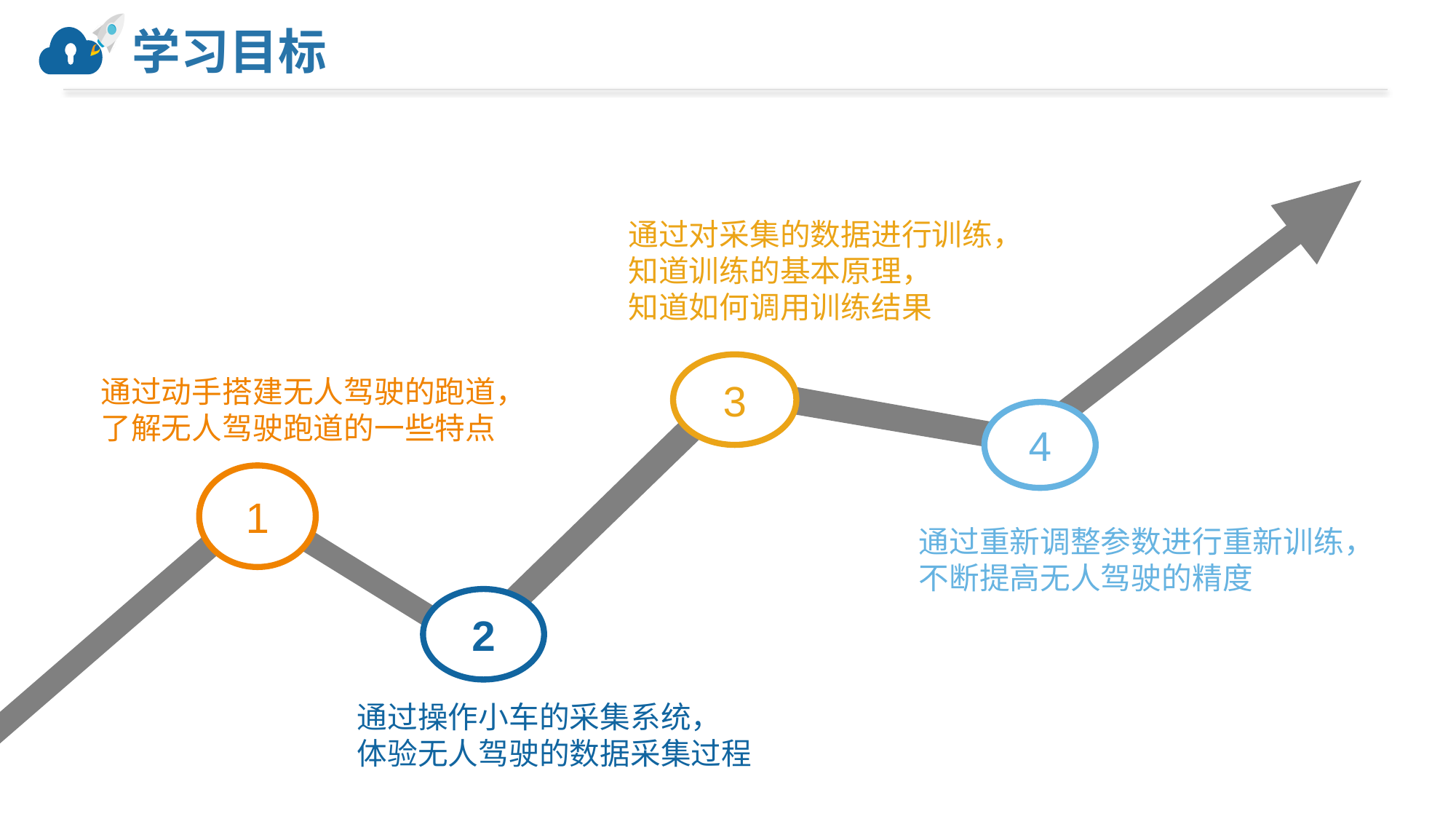

# 学习目标

通过对采集的数据进行训练，
知道训练的基本原理，
知道如何调用训练结果

3
通过动手搭建无人驾驶的跑道，
了解无人驾驶跑道的一些特点
4
1
通过重新调整参数进行重新训练，
不断提高无人驾驶的精度
2
通过操作小车的采集系统，
体验无人驾驶的数据采集过程